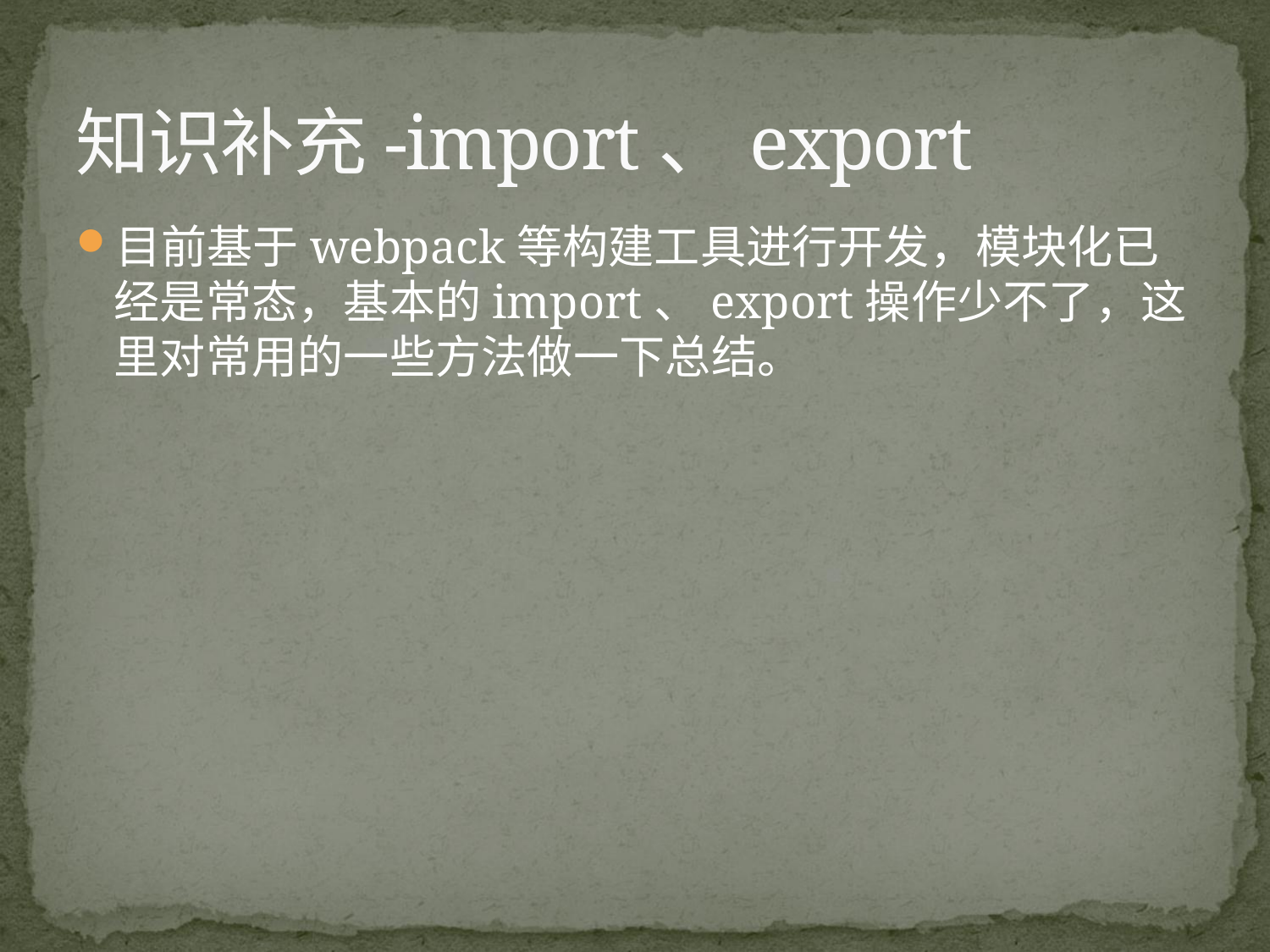

# 知识补充-import、export
目前基于webpack等构建工具进行开发，模块化已经是常态，基本的import、export操作少不了，这里对常用的一些方法做一下总结。